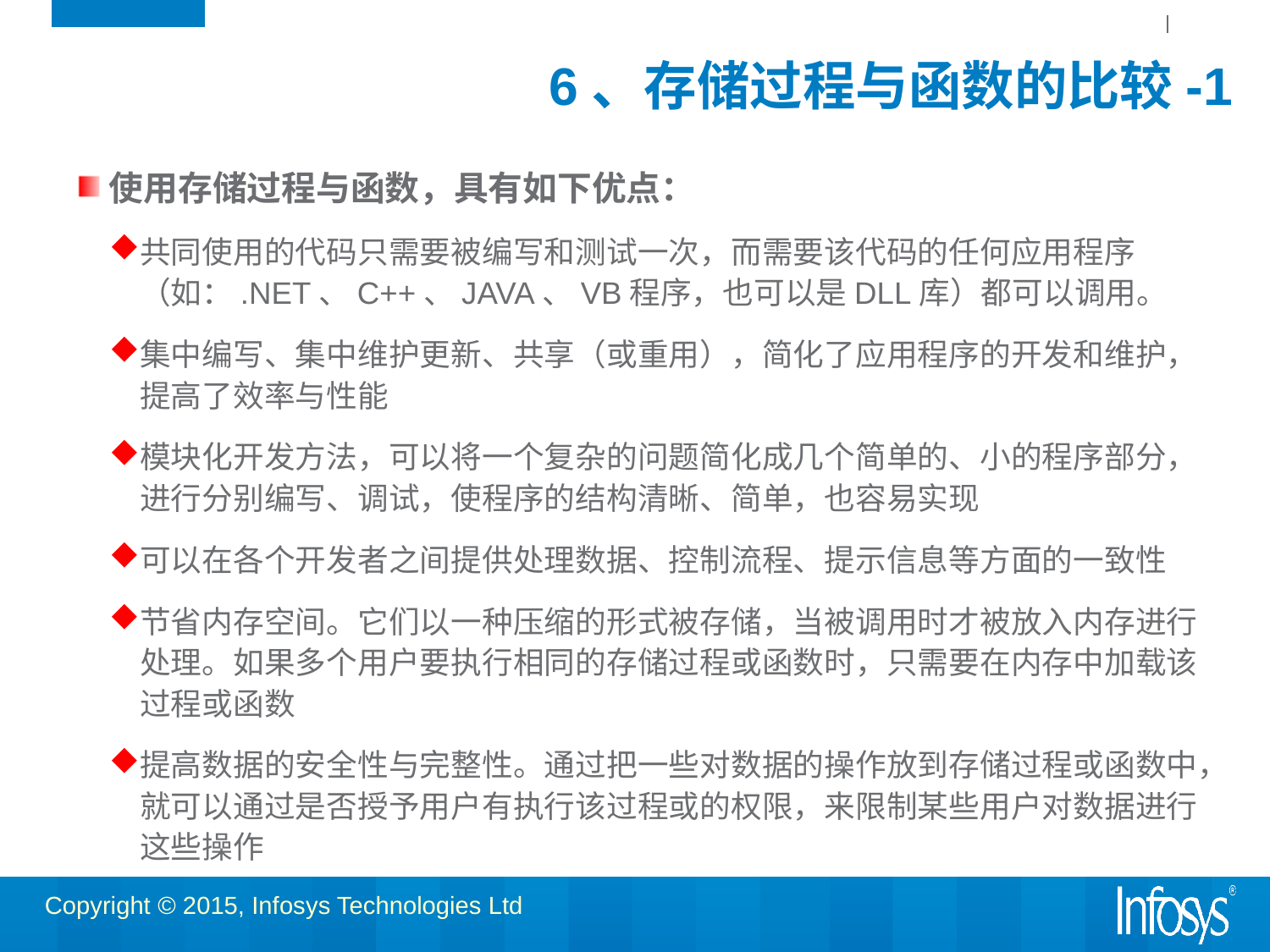

# 6、存储过程与函数的比较-1
使用存储过程与函数，具有如下优点：
共同使用的代码只需要被编写和测试一次，而需要该代码的任何应用程序（如：.NET、C++、JAVA、VB程序，也可以是DLL库）都可以调用。
集中编写、集中维护更新、共享（或重用），简化了应用程序的开发和维护，提高了效率与性能
模块化开发方法，可以将一个复杂的问题简化成几个简单的、小的程序部分，进行分别编写、调试，使程序的结构清晰、简单，也容易实现
可以在各个开发者之间提供处理数据、控制流程、提示信息等方面的一致性
节省内存空间。它们以一种压缩的形式被存储，当被调用时才被放入内存进行处理。如果多个用户要执行相同的存储过程或函数时，只需要在内存中加载该过程或函数
提高数据的安全性与完整性。通过把一些对数据的操作放到存储过程或函数中，就可以通过是否授予用户有执行该过程或的权限，来限制某些用户对数据进行这些操作